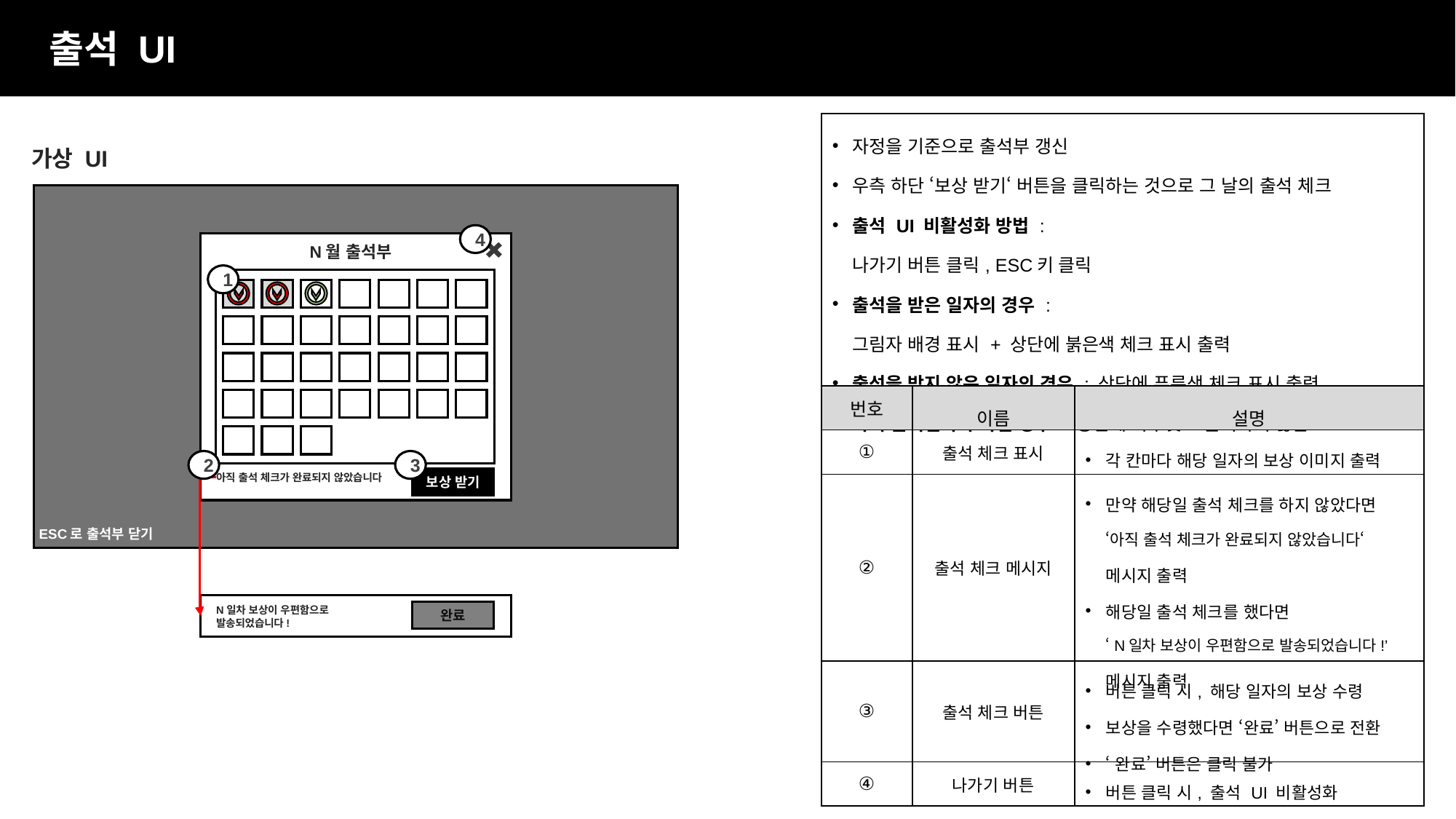

출석 UI
| 자정을 기준으로 출석부 갱신 우측 하단 ‘보상 받기‘ 버튼을 클릭하는 것으로 그 날의 출석 체크 출석 UI 비활성화 방법 : 나가기 버튼 클릭, ESC키 클릭 출석을 받은 일자의 경우 : 그림자 배경 표시 + 상단에 붉은색 체크 표시 출력 출석을 받지 않은 일자의 경우 : 상단에 푸른색 체크 표시 출력 아직 출석일자가 아닐 경우 : 상단에 아무것도 출력하지 않음 |  |  |
| --- | --- | --- |
| 번호 | 이름 | 설명 |
| ① | 출석 체크 표시 | 각 칸마다 해당 일자의 보상 이미지 출력 |
| ② | 출석 체크 메시지 | 만약 해당일 출석 체크를 하지 않았다면 ‘아직 출석 체크가 완료되지 않았습니다‘ 메시지 출력 해당일 출석 체크를 했다면 ‘N일차 보상이 우편함으로 발송되었습니다!’ 메시지 출력 |
| ③ | 출석 체크 버튼 | 버튼 클릭 시, 해당 일자의 보상 수령 보상을 수령했다면 ‘완료’ 버튼으로 전환 ‘완료’ 버튼은 클릭 불가 |
| ④ | 나가기 버튼 | 버튼 클릭 시, 출석 UI 비활성화 |
가상 UI

4

N월 출석부

아직 출석 체크가 완료되지 않았습니다
보상 받기

1
2
3
ESC로 출석부 닫기

N일차 보상이 우편함으로
발송되었습니다!
완료